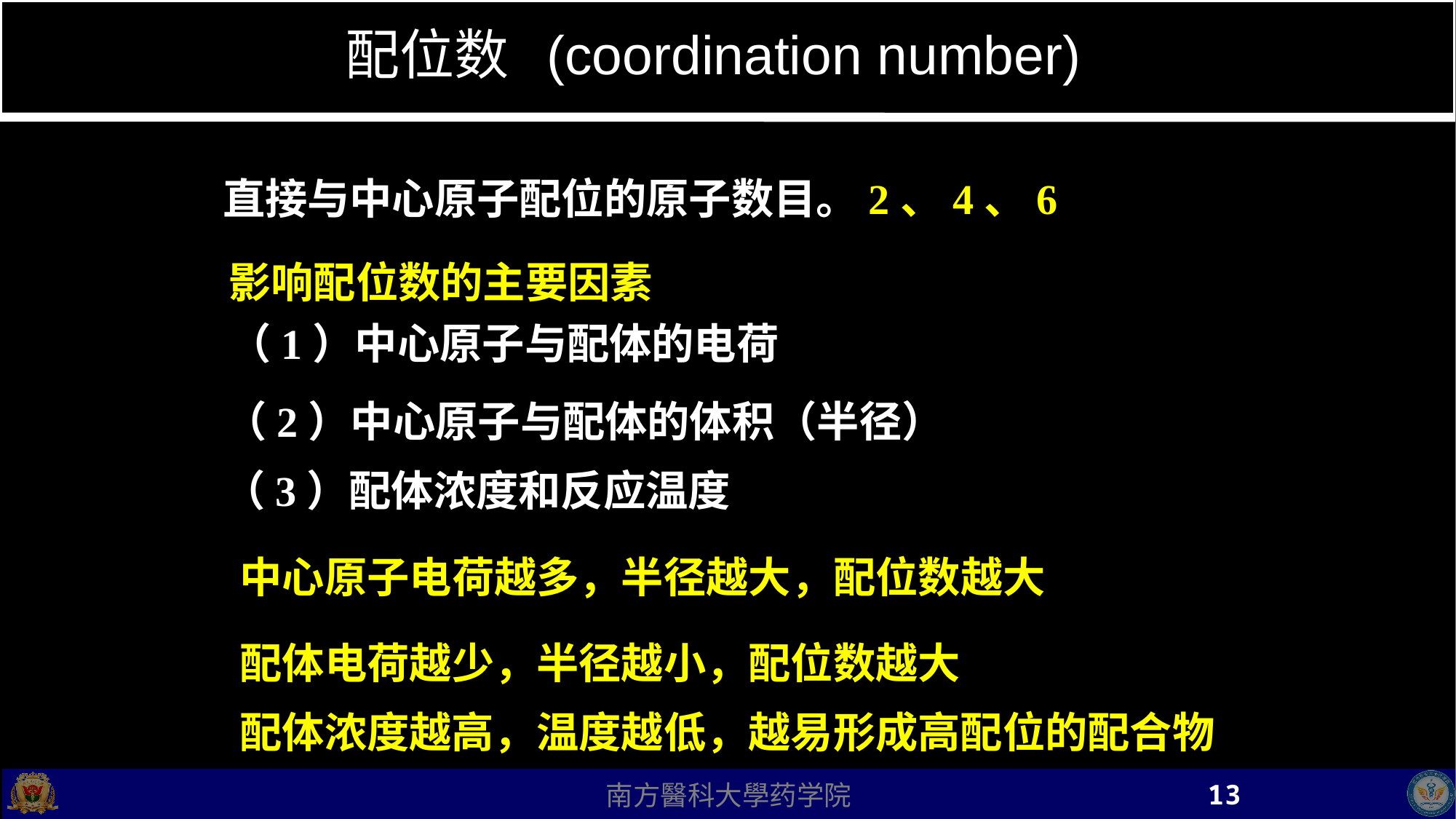

# 配位数  (coordination number)
直接与中心原子配位的原子数目。2、4、6
影响配位数的主要因素
（1）中心原子与配体的电荷
（2）中心原子与配体的体积（半径）
（3）配体浓度和反应温度
中心原子电荷越多，半径越大，配位数越大
配体电荷越少，半径越小，配位数越大
配体浓度越高，温度越低，越易形成高配位的配合物
13